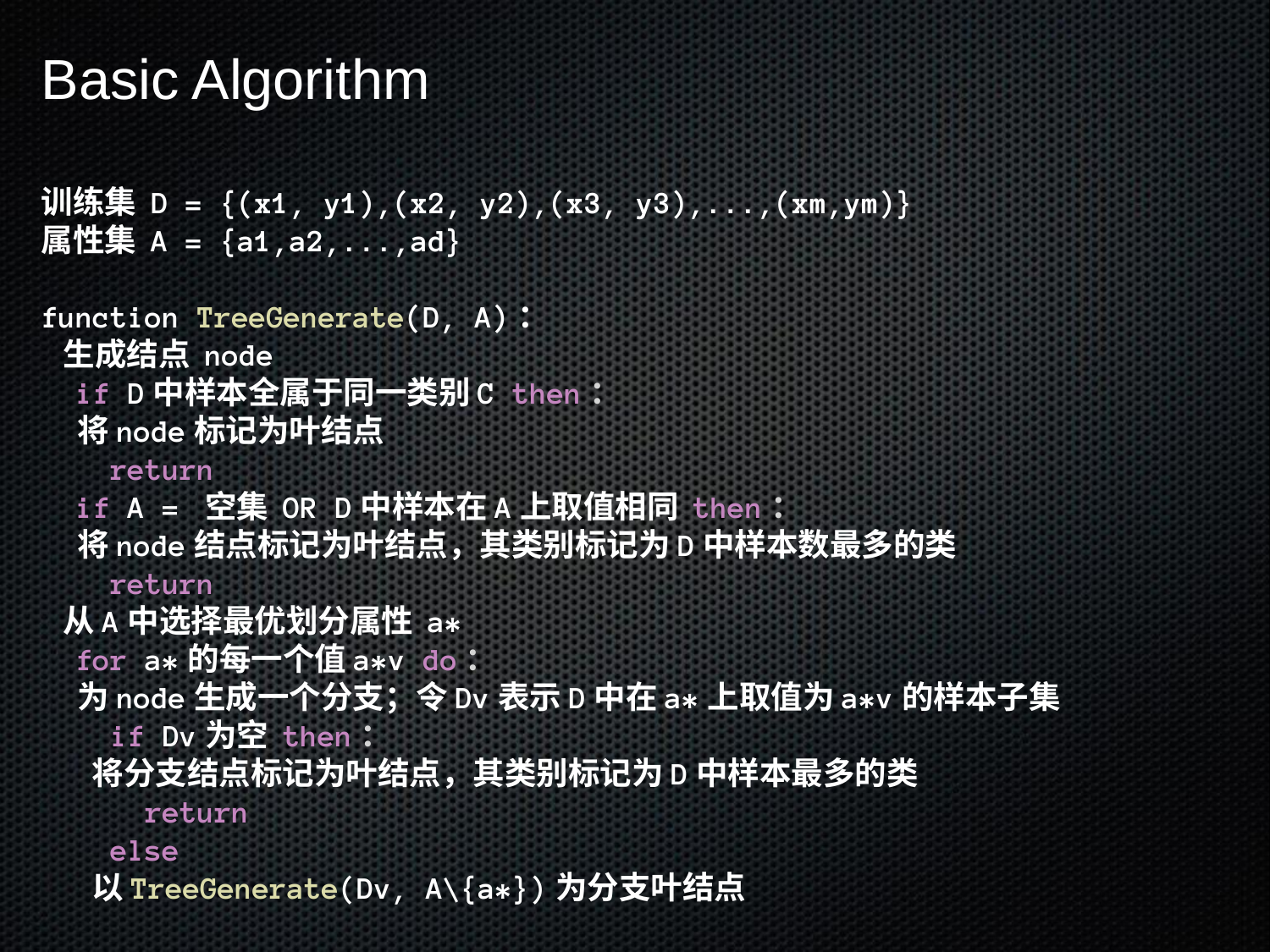

Basic Algorithm
训练集 D = {(x1, y1),(x2, y2),(x3, y3),...,(xm,ym)}
属性集 A = {a1,a2,...,ad}
function TreeGenerate(D, A)：
  生成结点 node
  if D中样本全属于同一类别C then：
    将node标记为叶结点
    return
  if A = 空集 OR D中样本在A上取值相同 then：
    将node结点标记为叶结点，其类别标记为D中样本数最多的类
    return
  从A中选择最优划分属性 a*
  for a*的每一个值a*v do：
    为node生成一个分支；令Dv表示D中在a*上取值为a*v的样本子集
    if Dv为空 then：
      将分支结点标记为叶结点，其类别标记为D中样本最多的类
      return
    else
      以TreeGenerate(Dv, A\{a*})为分支叶结点